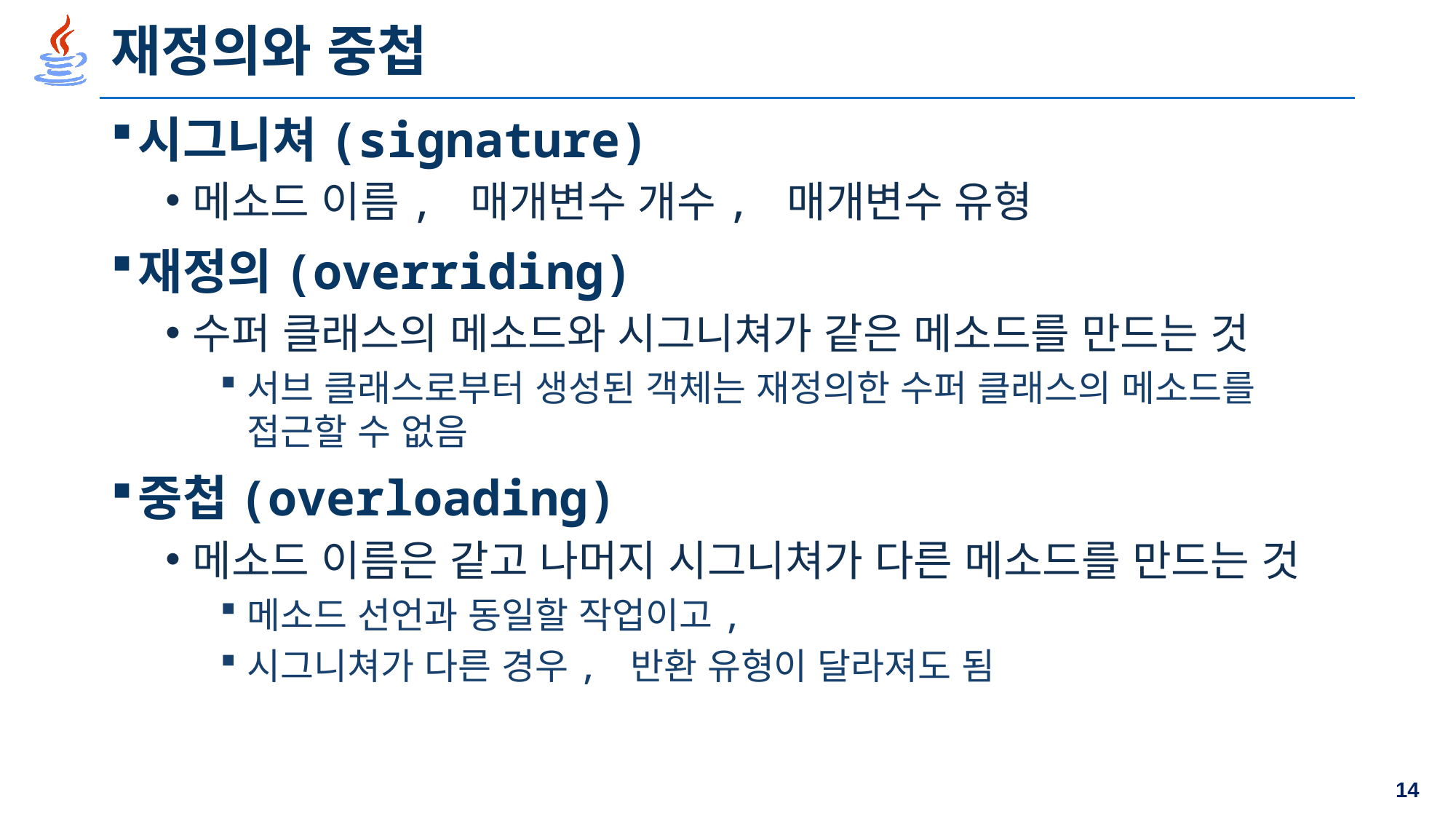

# 재정의와 중첩
시그니쳐(signature)
메소드 이름, 매개변수 개수, 매개변수 유형
재정의(overriding)
수퍼 클래스의 메소드와 시그니쳐가 같은 메소드를 만드는 것
서브 클래스로부터 생성된 객체는 재정의한 수퍼 클래스의 메소드를 접근할 수 없음
중첩(overloading)
메소드 이름은 같고 나머지 시그니쳐가 다른 메소드를 만드는 것
메소드 선언과 동일할 작업이고,
시그니쳐가 다른 경우, 반환 유형이 달라져도 됨
14